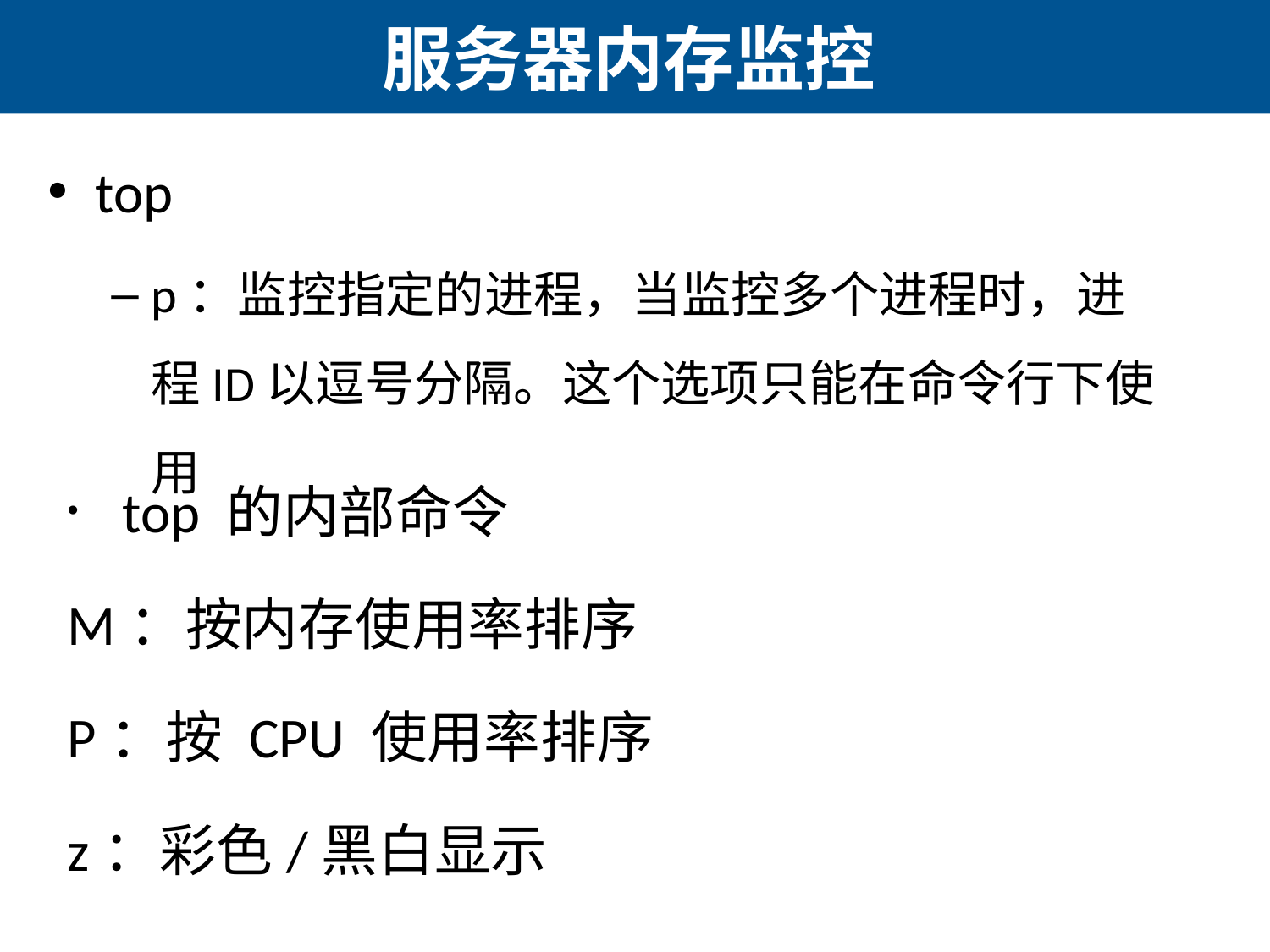

# 服务器内存监控
top
p：监控指定的进程，当监控多个进程时，进程ID以逗号分隔。这个选项只能在命令行下使用
 top 的内部命令
M：按内存使用率排序
P：按 CPU 使用率排序
z：彩色/黑白显示